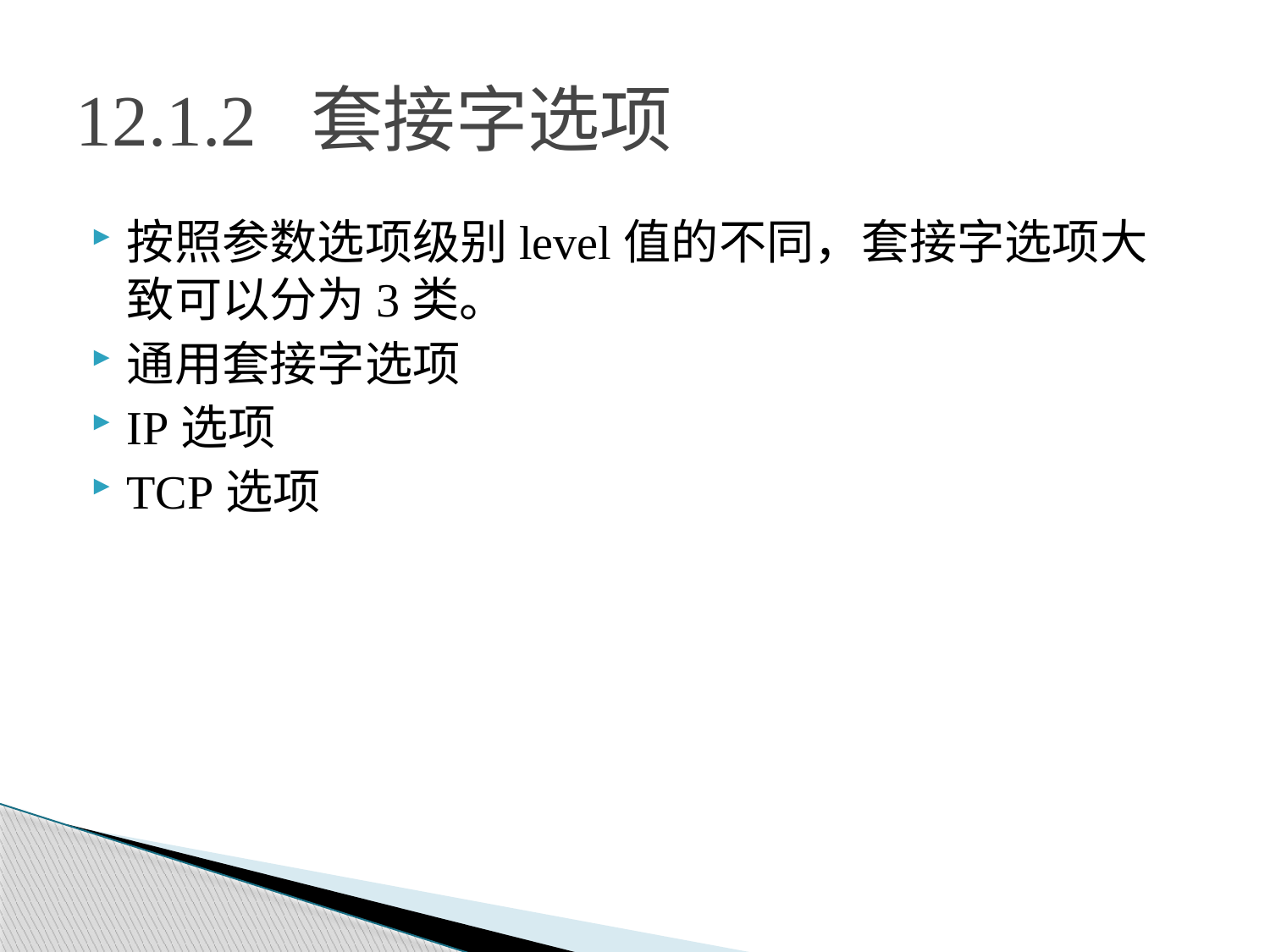

# 12.1.2  套接字选项
按照参数选项级别level值的不同，套接字选项大致可以分为3类。
通用套接字选项
IP选项
TCP选项